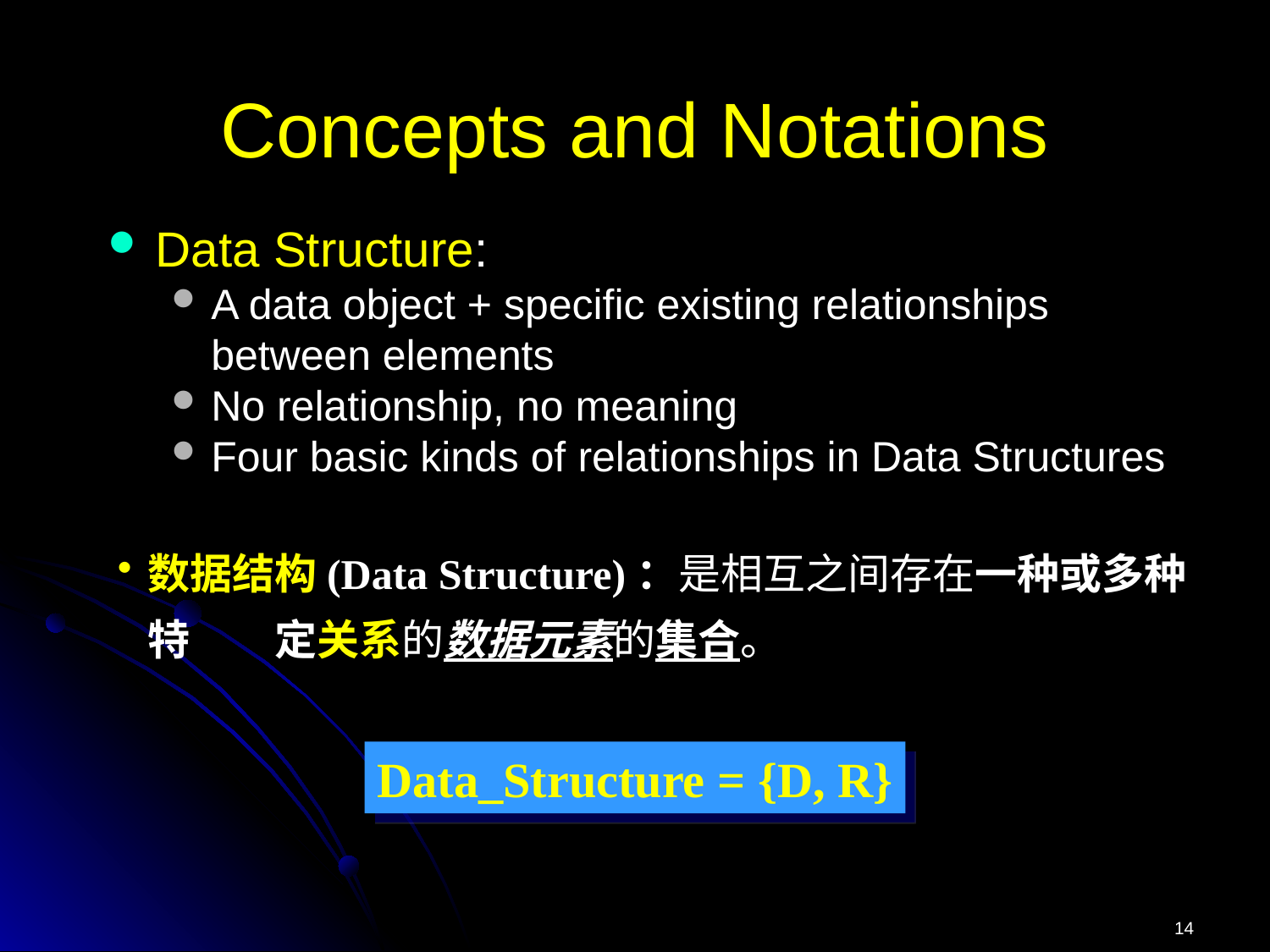

# Concepts and Notations
Data Structure:
A data object + specific existing relationships between elements
No relationship, no meaning
Four basic kinds of relationships in Data Structures
数据结构(Data Structure)：是相互之间存在一种或多种特	定关系的数据元素的集合。
Data_Structure = {D, R}

14